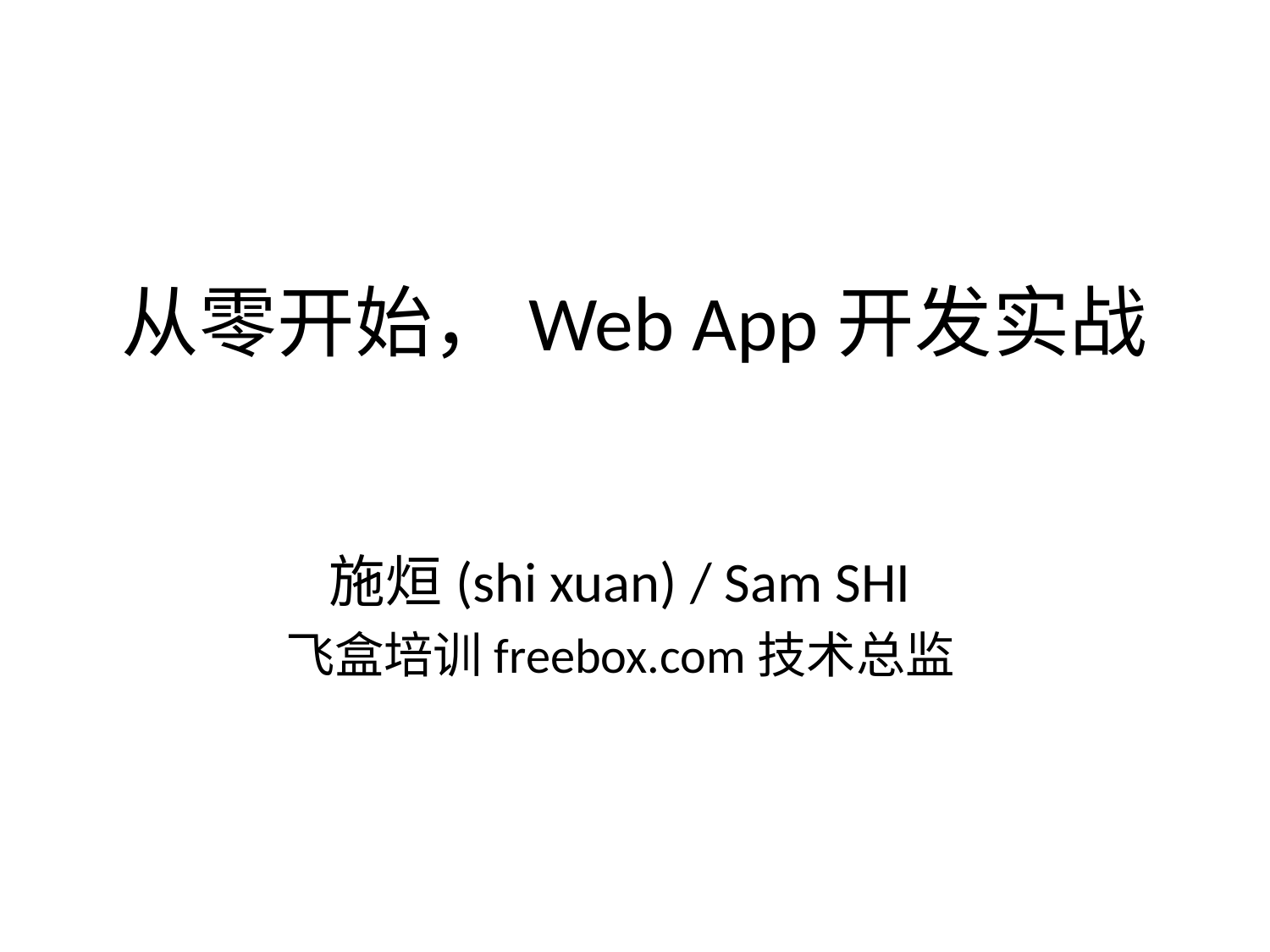

# 从零开始，Web App开发实战
施烜(shi xuan) / Sam SHI
飞盒培训freebox.com技术总监